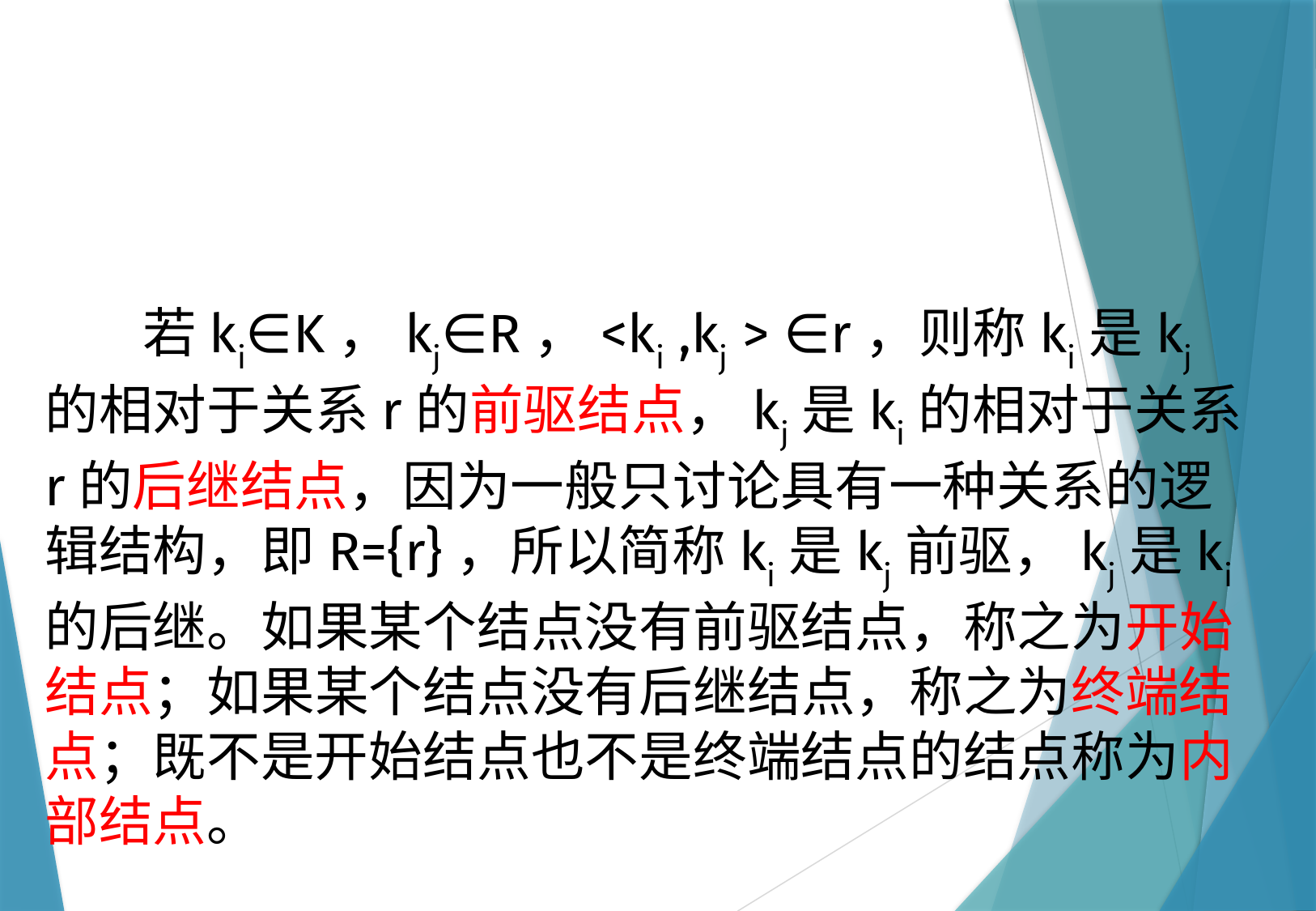

若ki∈K，kj∈R，<ki ,kj > ∈r，则称ki是kj的相对于关系r的前驱结点，kj是ki的相对于关系r的后继结点，因为一般只讨论具有一种关系的逻辑结构，即R={r}，所以简称ki是kj前驱，kj是ki的后继。如果某个结点没有前驱结点，称之为开始结点；如果某个结点没有后继结点，称之为终端结点；既不是开始结点也不是终端结点的结点称为内部结点。